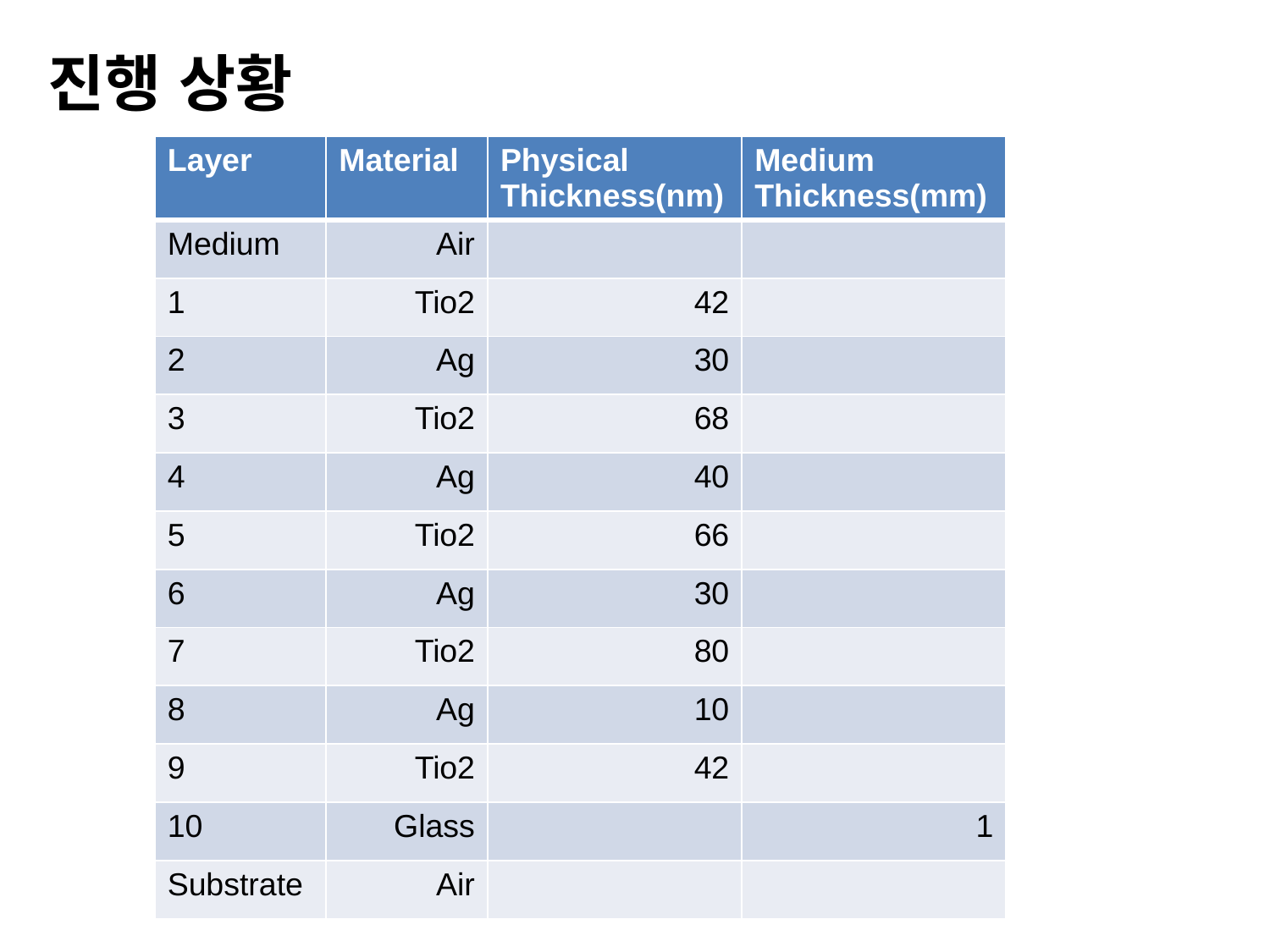

# 진행 상황
| Layer | Material | Physical Thickness(nm) | Medium Thickness(mm) |
| --- | --- | --- | --- |
| Medium | Air |  |  |
| 1 | Tio2 | 42 |  |
| 2 | Ag | 30 |  |
| 3 | Tio2 | 68 |  |
| 4 | Ag | 40 |  |
| 5 | Tio2 | 66 |  |
| 6 | Ag | 30 |  |
| 7 | Tio2 | 80 |  |
| 8 | Ag | 10 |  |
| 9 | Tio2 | 42 |  |
| 10 | Glass |  | 1 |
| Substrate | Air |  |  |